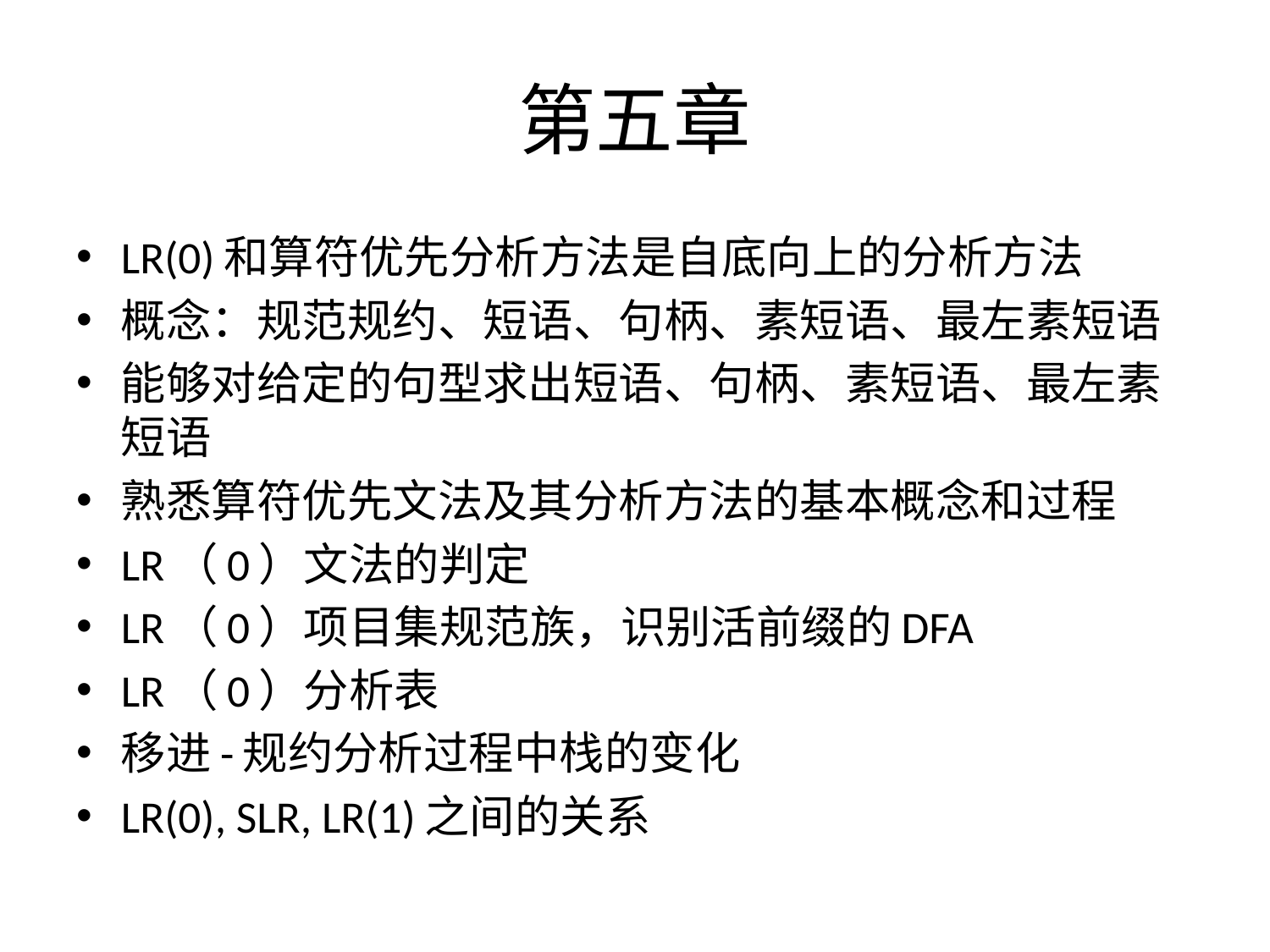

# 第五章
LR(0)和算符优先分析方法是自底向上的分析方法
概念：规范规约、短语、句柄、素短语、最左素短语
能够对给定的句型求出短语、句柄、素短语、最左素短语
熟悉算符优先文法及其分析方法的基本概念和过程
LR（0）文法的判定
LR（0）项目集规范族，识别活前缀的DFA
LR（0）分析表
移进-规约分析过程中栈的变化
LR(0), SLR, LR(1)之间的关系